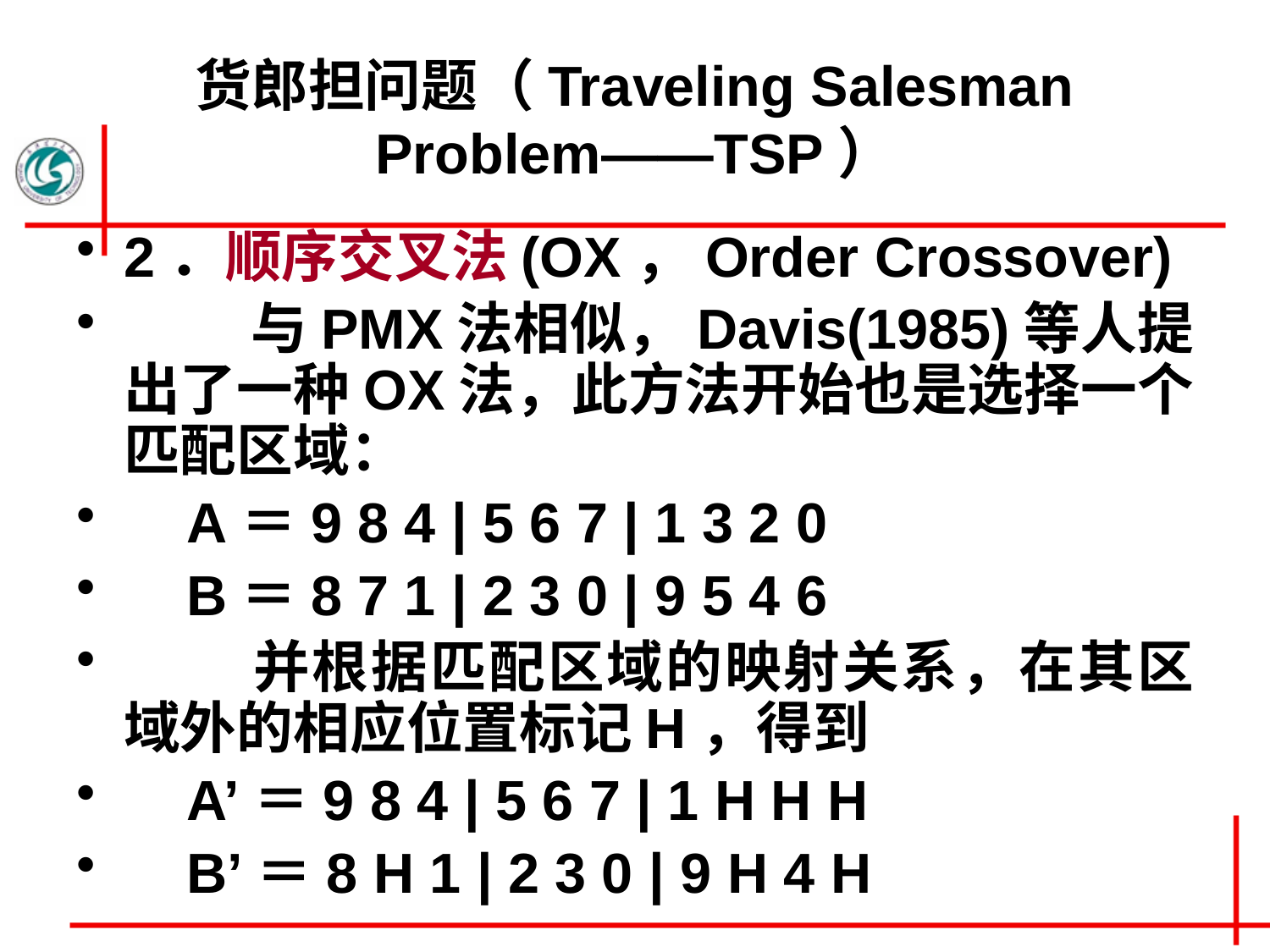

# 货郎担问题（Traveling Salesman Problem——TSP）
2．顺序交叉法(OX，Order Crossover)
	与PMX法相似，Davis(1985)等人提出了一种OX法，此方法开始也是选择一个匹配区域：
    A＝9 8 4 | 5 6 7 | 1 3 2 0
    B＝8 7 1 | 2 3 0 | 9 5 4 6
	并根据匹配区域的映射关系，在其区域外的相应位置标记H，得到
    A’＝9 8 4 | 5 6 7 | 1 H H H
    B’＝8 H 1 | 2 3 0 | 9 H 4 H